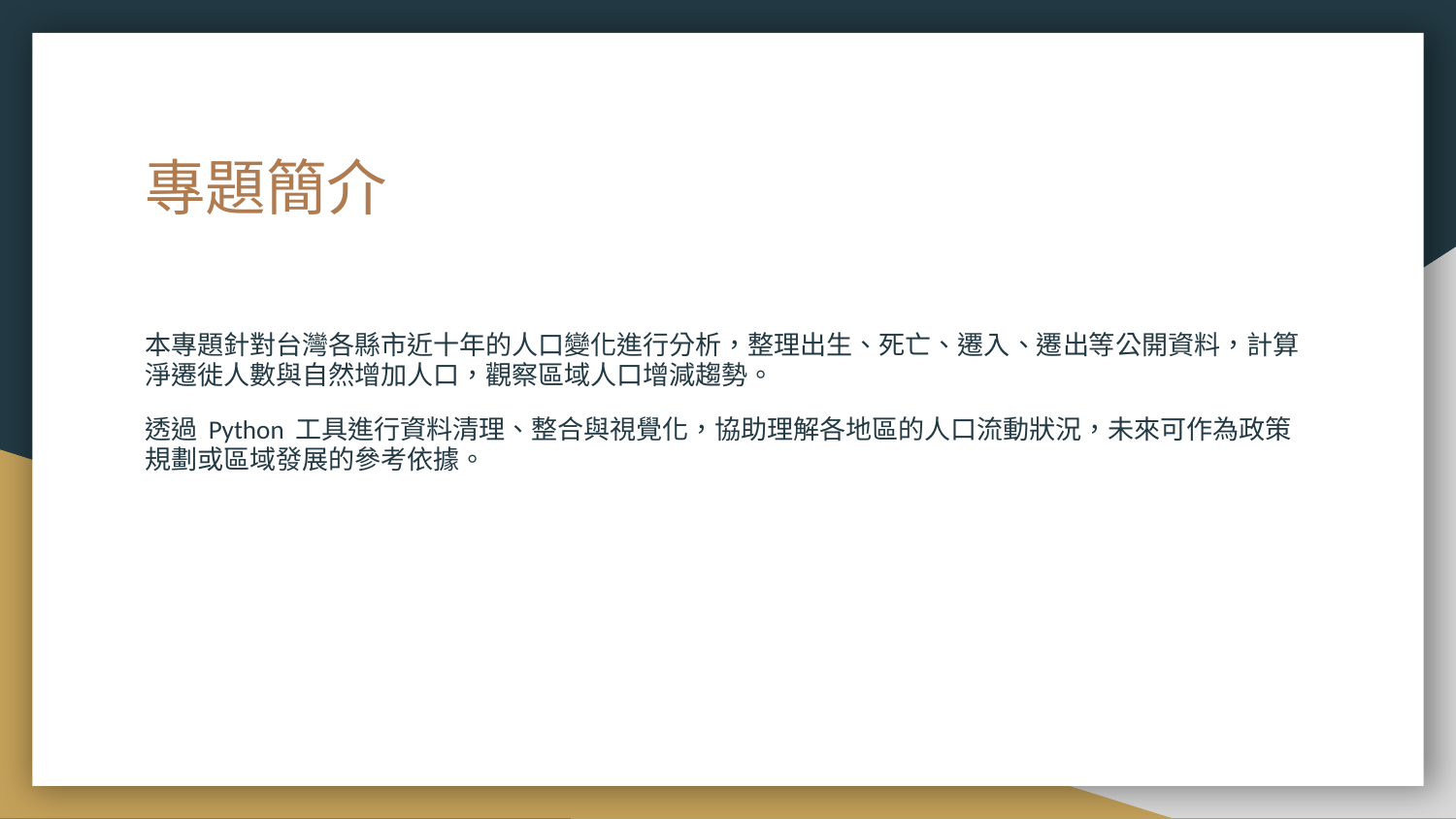

# 專題簡介
本專題針對台灣各縣市近十年的人口變化進行分析，整理出生、死亡、遷入、遷出等公開資料，計算淨遷徙人數與自然增加人口，觀察區域人口增減趨勢。
透過 Python 工具進行資料清理、整合與視覺化，協助理解各地區的人口流動狀況，未來可作為政策規劃或區域發展的參考依據。